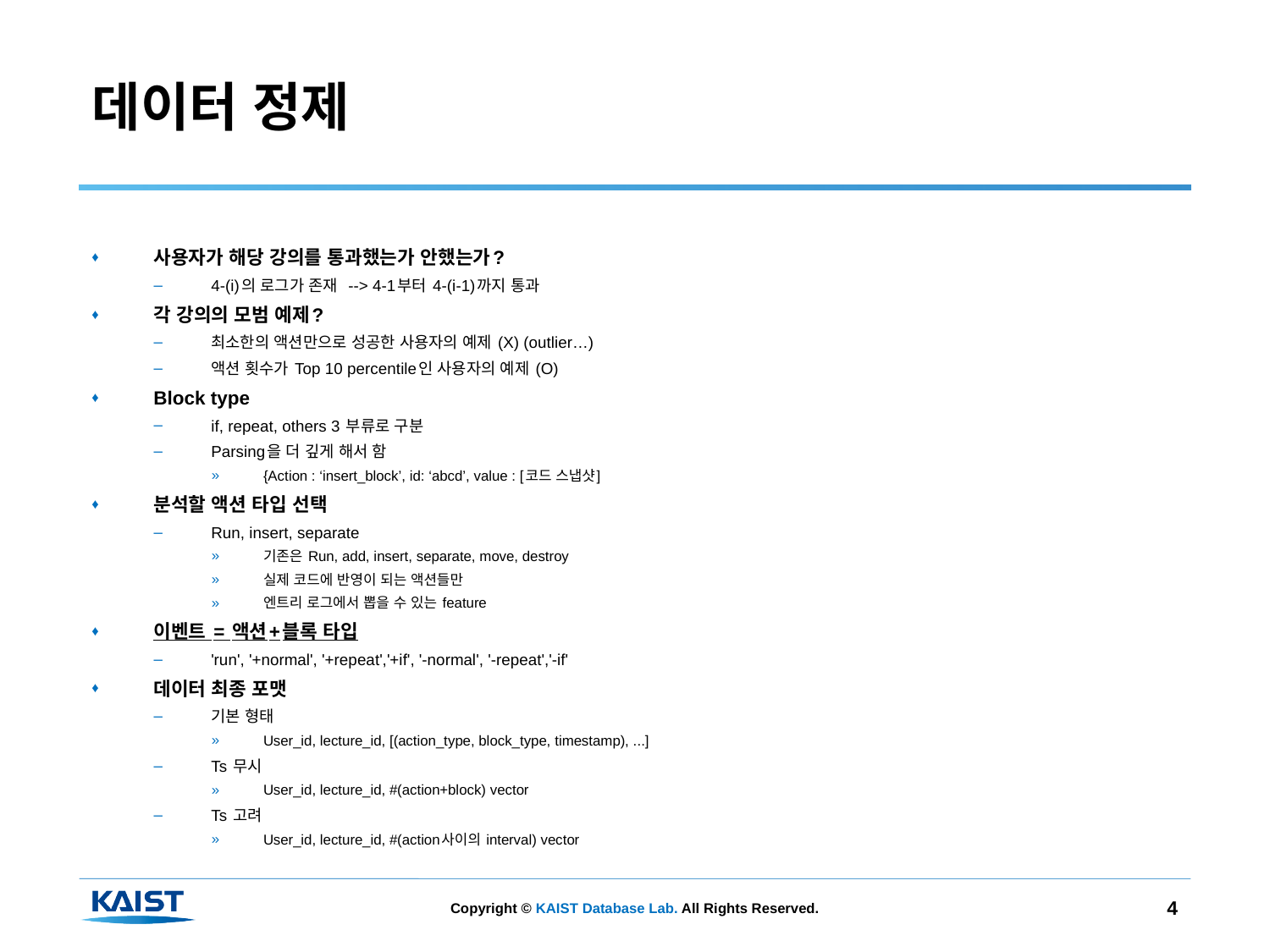

# 데이터 정제

사용자가 해당 강의를 통과했는가 안했는가?
4-(i)의 로그가 존재  --> 4-1부터 4-(i-1)까지 통과
각 강의의 모범 예제?
최소한의 액션만으로 성공한 사용자의 예제 (X) (outlier…)
액션 횟수가 Top 10 percentile인 사용자의 예제 (O)
Block type
if, repeat, others 3 부류로 구분
Parsing을 더 깊게 해서 함
{Action : ‘insert_block’, id: ‘abcd’, value : [코드 스냅샷]
분석할 액션 타입 선택
Run, insert, separate
기존은 Run, add, insert, separate, move, destroy
실제 코드에 반영이 되는 액션들만
엔트리 로그에서 뽑을 수 있는 feature
이벤트 = 액션+블록 타입
'run', '+normal', '+repeat','+if', '-normal', '-repeat','-if'
데이터 최종 포맷
기본 형태
User_id, lecture_id, [(action_type, block_type, timestamp), ...]
Ts 무시
User_id, lecture_id, #(action+block) vector
Ts 고려
User_id, lecture_id, #(action사이의 interval) vector

4